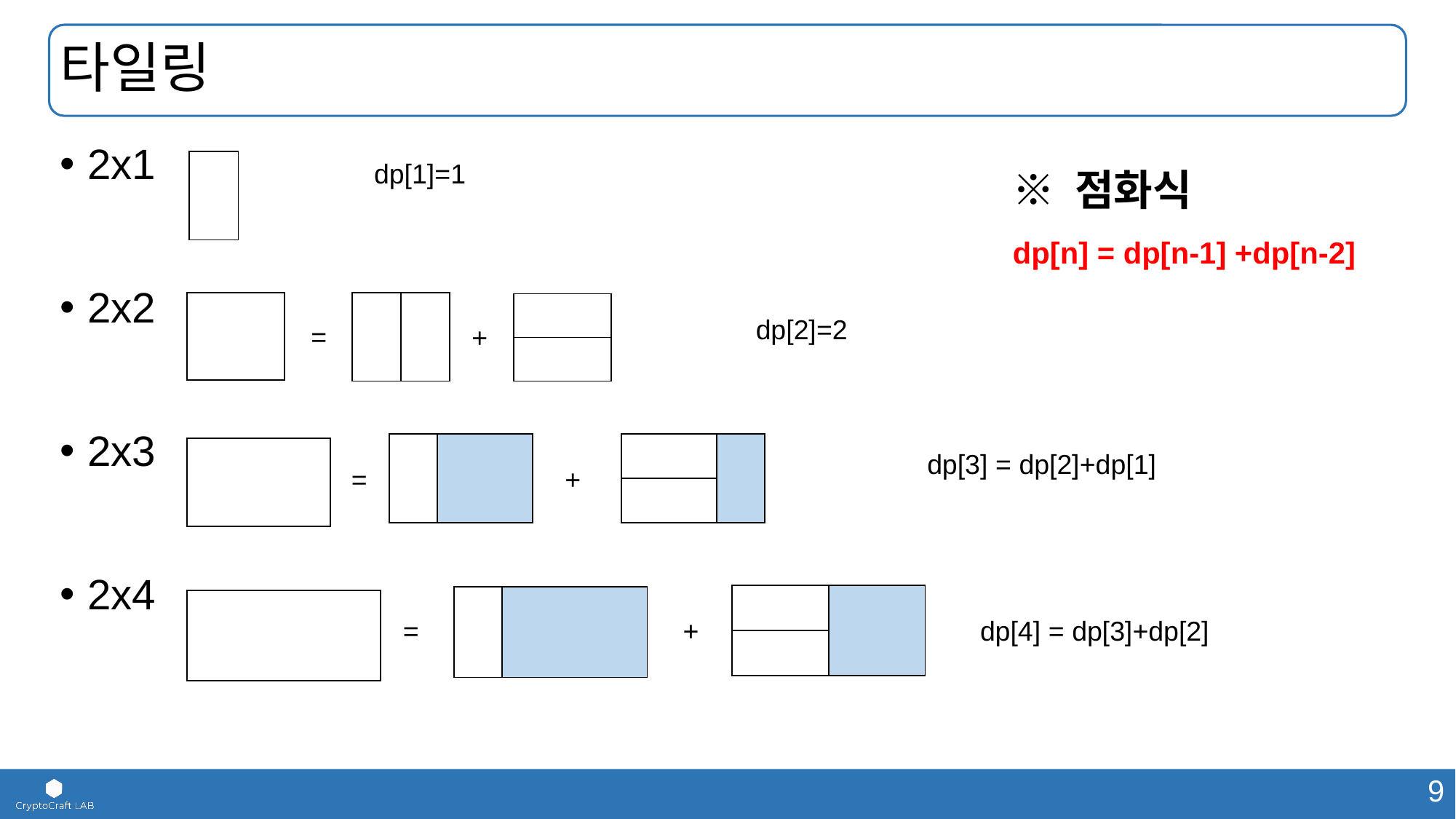

# 타일링
2x1

2x2

2x3

2x4

|  |
| --- |
dp[1]=1
※ 점화식

dp[n] = dp[n-1] +dp[n-2]
|  |
| --- |
|  |  |
| --- | --- |
|  |
| --- |
|  |
dp[2]=2
=
+

|  |  |
| --- | --- |
|  |  |
| --- | --- |
|  |  |
|  |
| --- |
  dp[3] = dp[2]+dp[1]
=
+
|  |  |
| --- | --- |
|  |  |
|  |  |
| --- | --- |
|  |
| --- |
=
+
 dp[4] = dp[3]+dp[2]